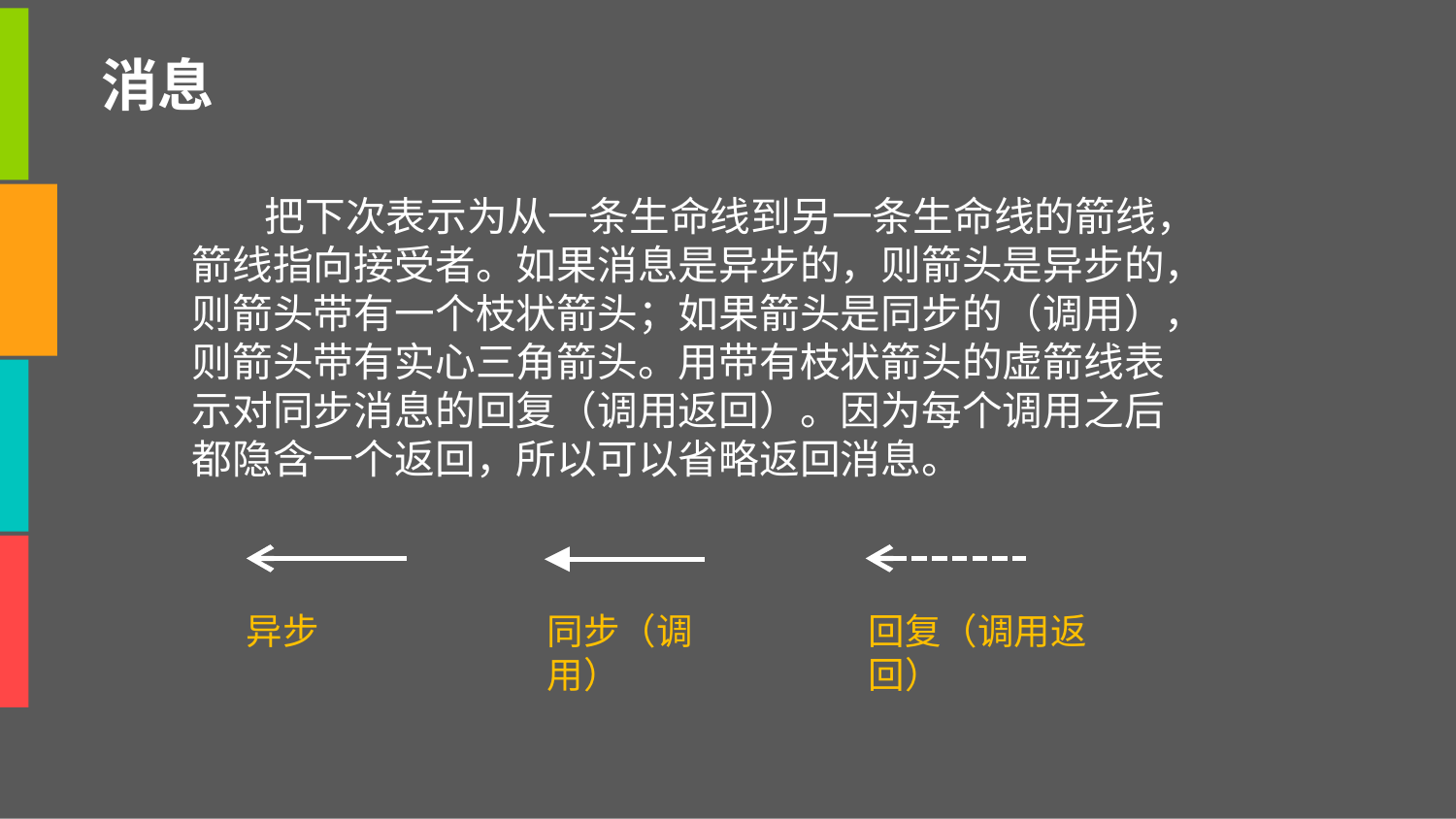

消息
       把下次表示为从一条生命线到另一条生命线的箭线，箭线指向接受者。如果消息是异步的，则箭头是异步的，则箭头带有一个枝状箭头；如果箭头是同步的（调用），则箭头带有实心三角箭头。用带有枝状箭头的虚箭线表示对同步消息的回复（调用返回）。因为每个调用之后都隐含一个返回，所以可以省略返回消息。

异步
同步（调用）
回复（调用返回）